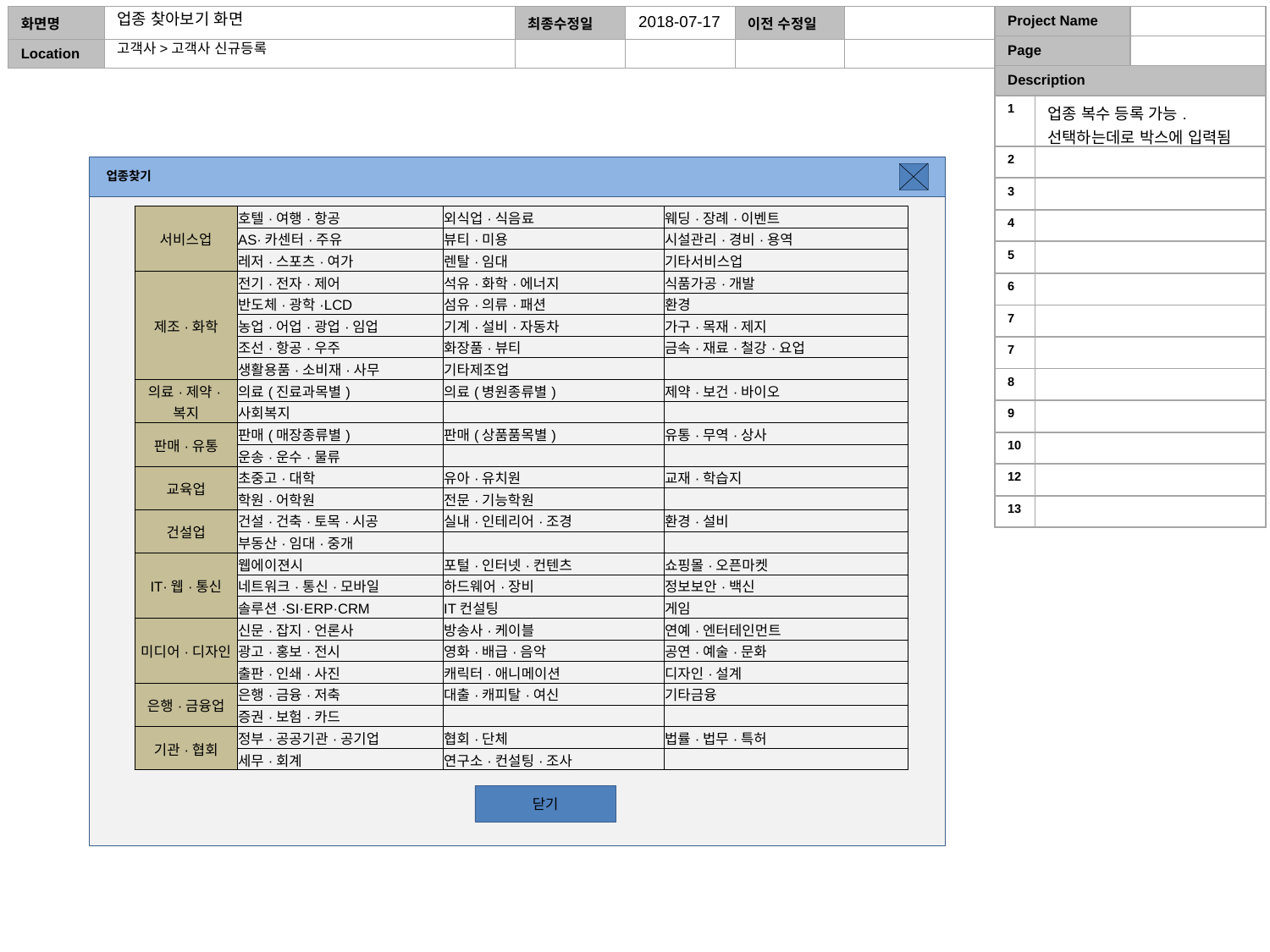

업종 찾아보기 화면
2018-07-17
| Project Name |  |  |
| --- | --- | --- |
| Page |  |  |
| Description |  |  |
| 1 | 업종 복수 등록 가능. 선택하는데로 박스에 입력됨 |  |
| 2 |  |  |
| 3 |  |  |
| 4 |  |  |
| 5 |  |  |
| 6 |  |  |
| 7 |  |  |
| 7 |  |  |
| 8 |  |  |
| 9 |  |  |
| 10 |  |  |
| 12 |  |  |
| 13 |  |  |
고객사>고객사 신규등록

업종찾기

| 서비스업 | 호텔·여행·항공 | 외식업·식음료 | 웨딩·장례·이벤트 |
| --- | --- | --- | --- |
|  | AS·카센터·주유 | 뷰티·미용 | 시설관리·경비·용역 |
|  | 레저·스포츠·여가 | 렌탈·임대 | 기타서비스업 |
| 제조·화학 | 전기·전자·제어 | 석유·화학·에너지 | 식품가공·개발 |
|  | 반도체·광학·LCD | 섬유·의류·패션 | 환경 |
|  | 농업·어업·광업·임업 | 기계·설비·자동차 | 가구·목재·제지 |
|  | 조선·항공·우주 | 화장품·뷰티 | 금속·재료·철강·요업 |
|  | 생활용품·소비재·사무 | 기타제조업 |  |
| 의료·제약·복지 | 의료(진료과목별) | 의료(병원종류별) | 제약·보건·바이오 |
|  | 사회복지 |  |  |
| 판매·유통 | 판매(매장종류별) | 판매(상품품목별) | 유통·무역·상사 |
|  | 운송·운수·물류 |  |  |
| 교육업 | 초중고·대학 | 유아·유치원 | 교재·학습지 |
|  | 학원·어학원 | 전문·기능학원 |  |
| 건설업 | 건설·건축·토목·시공 | 실내·인테리어·조경 | 환경·설비 |
|  | 부동산·임대·중개 |  |  |
| IT·웹·통신 | 웹에이젼시 | 포털·인터넷·컨텐츠 | 쇼핑몰·오픈마켓 |
|  | 네트워크·통신·모바일 | 하드웨어·장비 | 정보보안·백신 |
|  | 솔루션·SI·ERP·CRM | IT컨설팅 | 게임 |
| 미디어·디자인 | 신문·잡지·언론사 | 방송사·케이블 | 연예·엔터테인먼트 |
|  | 광고·홍보·전시 | 영화·배급·음악 | 공연·예술·문화 |
|  | 출판·인쇄·사진 | 캐릭터·애니메이션 | 디자인·설계 |
| 은행·금융업 | 은행·금융·저축 | 대출·캐피탈·여신 | 기타금융 |
|  | 증권·보험·카드 |  |  |
| 기관·협회 | 정부·공공기관·공기업 | 협회·단체 | 법률·법무·특허 |
|  | 세무·회계 | 연구소·컨설팅·조사 |  |
닫기